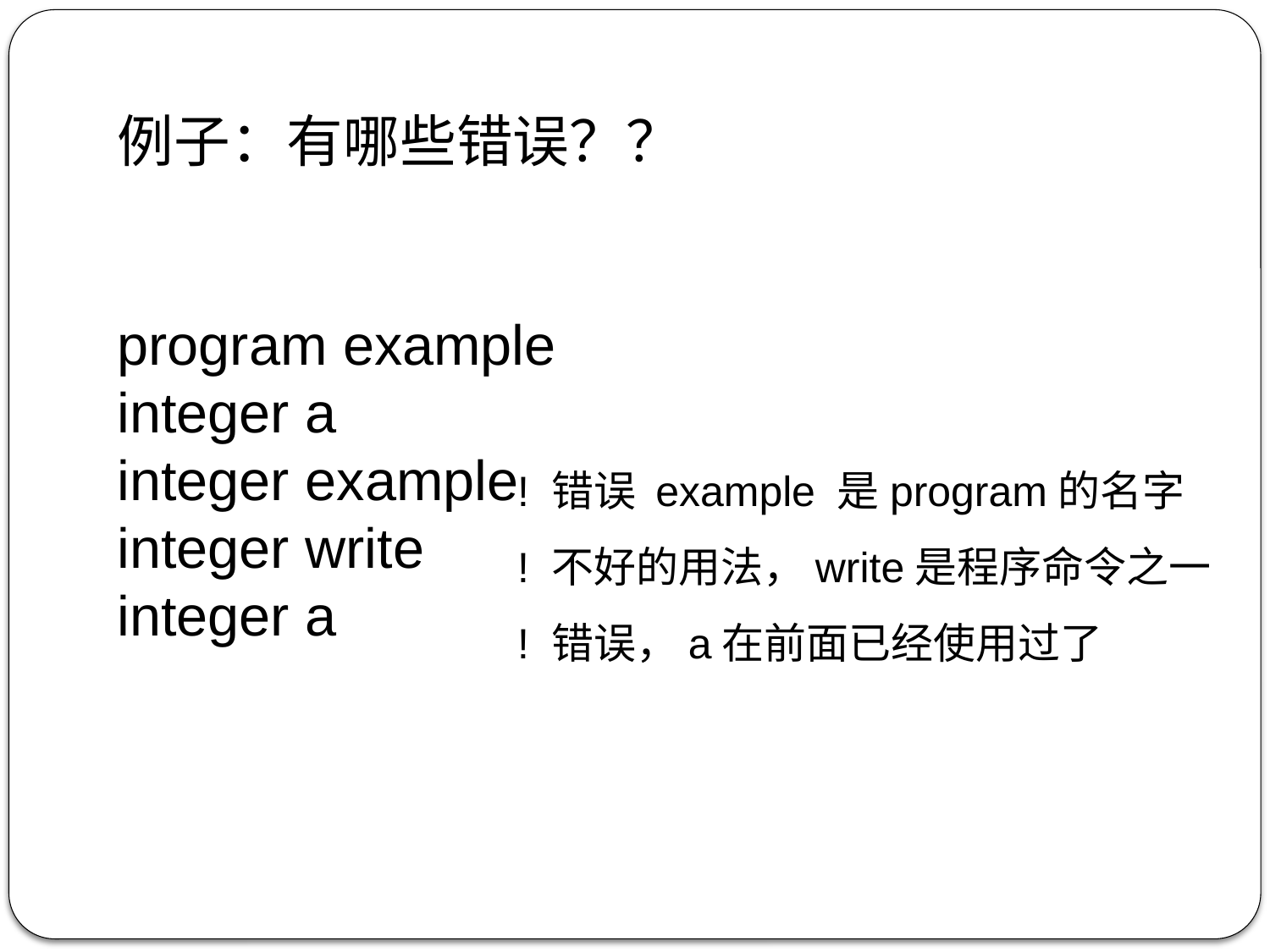

例子：有哪些错误？？

program example
integer a
integer example
integer write
integer a

! 错误 example 是program的名字
! 不好的用法，write是程序命令之一
! 错误，a在前面已经使用过了